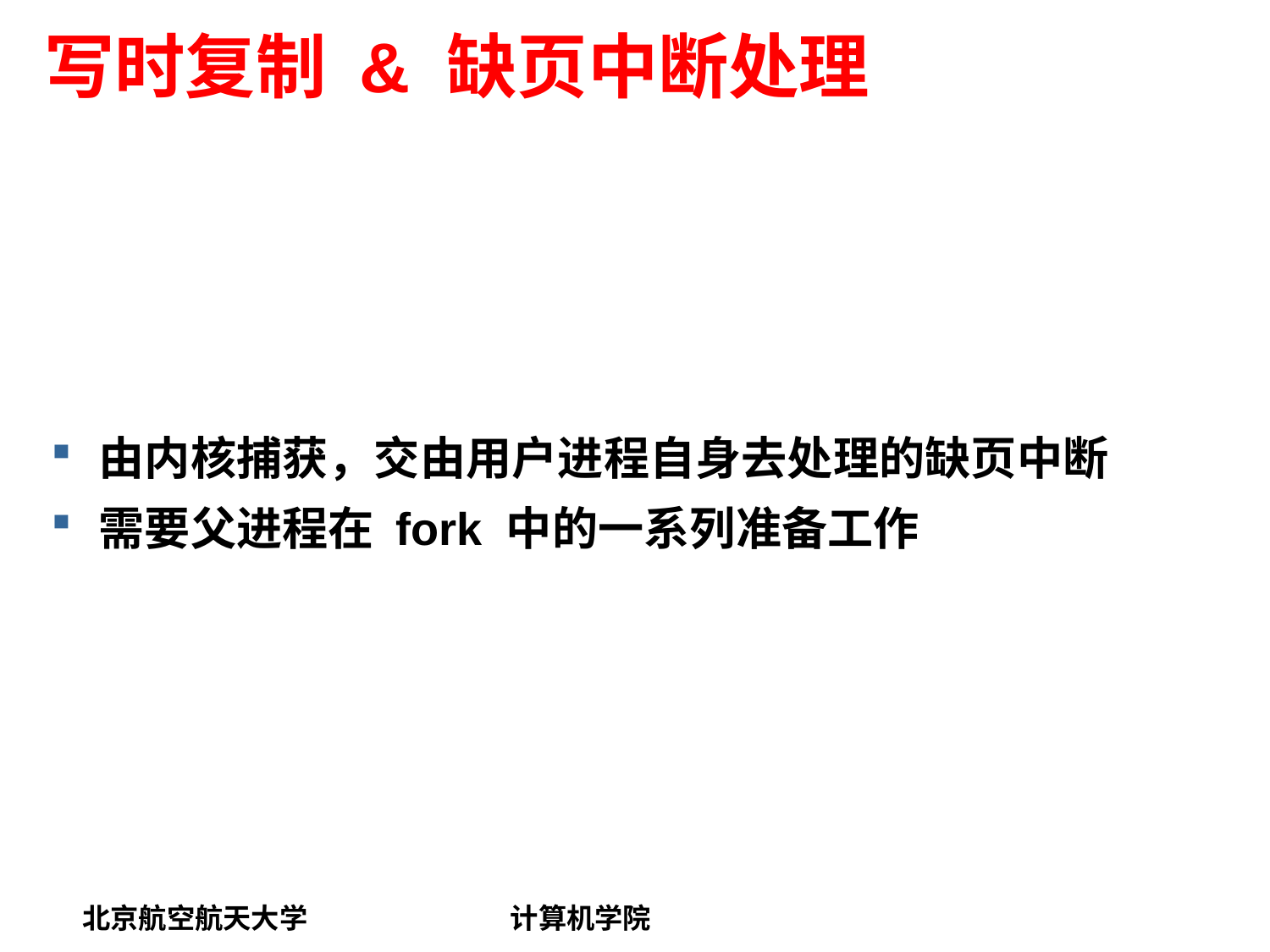

# 写时复制 & 缺页中断处理
由内核捕获，交由用户进程自身去处理的缺页中断
需要父进程在 fork 中的一系列准备工作